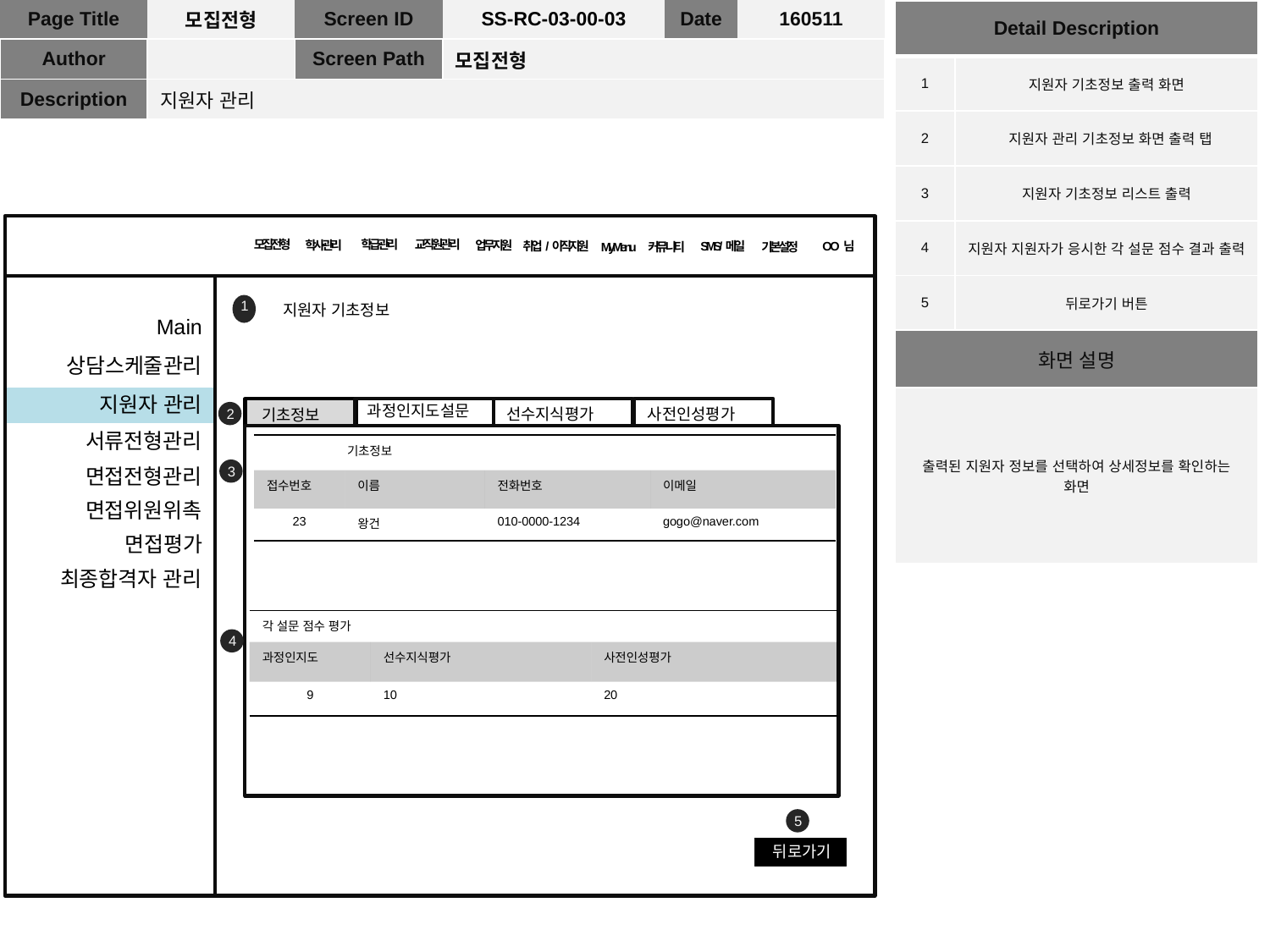

| Page Title | 모집전형 | Screen ID | SS-RC-03-00-03 | Date | 160511 |
| --- | --- | --- | --- | --- | --- |
| Author |  | Screen Path | 모집전형 |  |  |
| Description | 지원자 관리 |  |  |  |  |
| Detail Description |  |
| --- | --- |
| 1 | 지원자 기초정보 출력 화면 |
| 2 | 지원자 관리 기초정보 화면 출력 탭 |
| 3 | 지원자 기초정보 리스트 출력 |
| 4 | 지원자 지원자가 응시한 각 설문 점수 결과 출력 |
| 5 | 뒤로가기 버튼 |
| 화면 설명 |  |
| 출력된 지원자 정보를 선택하여 상세정보를 확인하는 화면 |  |

모집전형
학급관리
교직원관리
업무지원
학사관리
취업/이직지원
SMS/메일
O O 님
커뮤니티
기본설정
MyMenu

1

지원자 기초정보
Main
상담스케줄관리
지원자 관리

과정인지도설문
선수지식평가
사전인성평가
2

기초정보

서류전형관리

| 기초정보 |  |  |  |
| --- | --- | --- | --- |
| 접수번호 | 이름 | 전화번호 | 이메일 |
| 23 | 왕건 | 010-0000-1234 | gogo@naver.com |
3

면접전형관리
면접위원위촉
면접평가
최종합격자 관리
| 각 설문 점수 평가 |  |  |
| --- | --- | --- |
| 과정인지도 | 선수지식평가 | 사전인성평가 |
| 9 | 10 | 20 |
4

5

뒤로가기